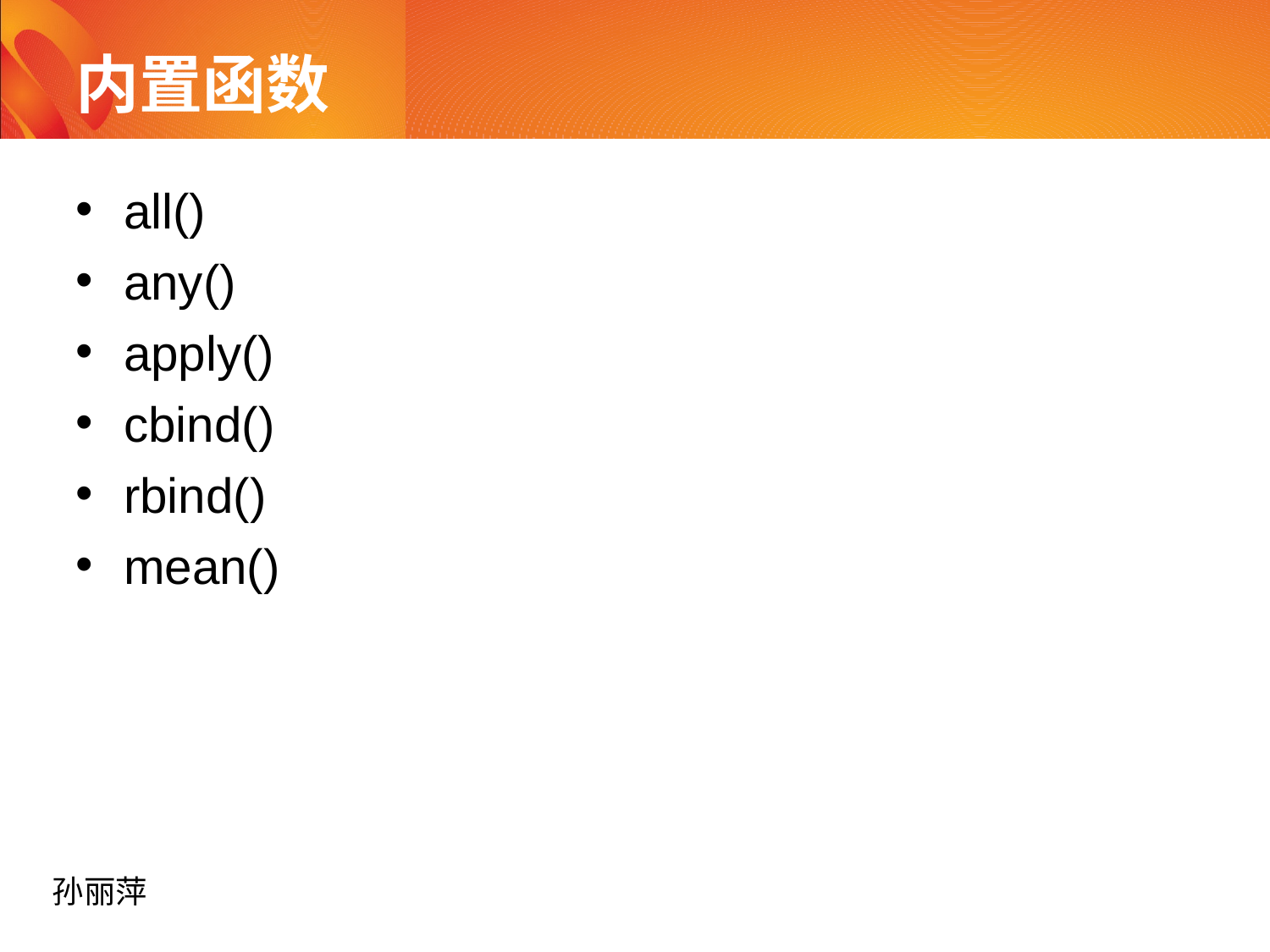

# 内置函数
all()
any()
apply()
cbind()
rbind()
mean()